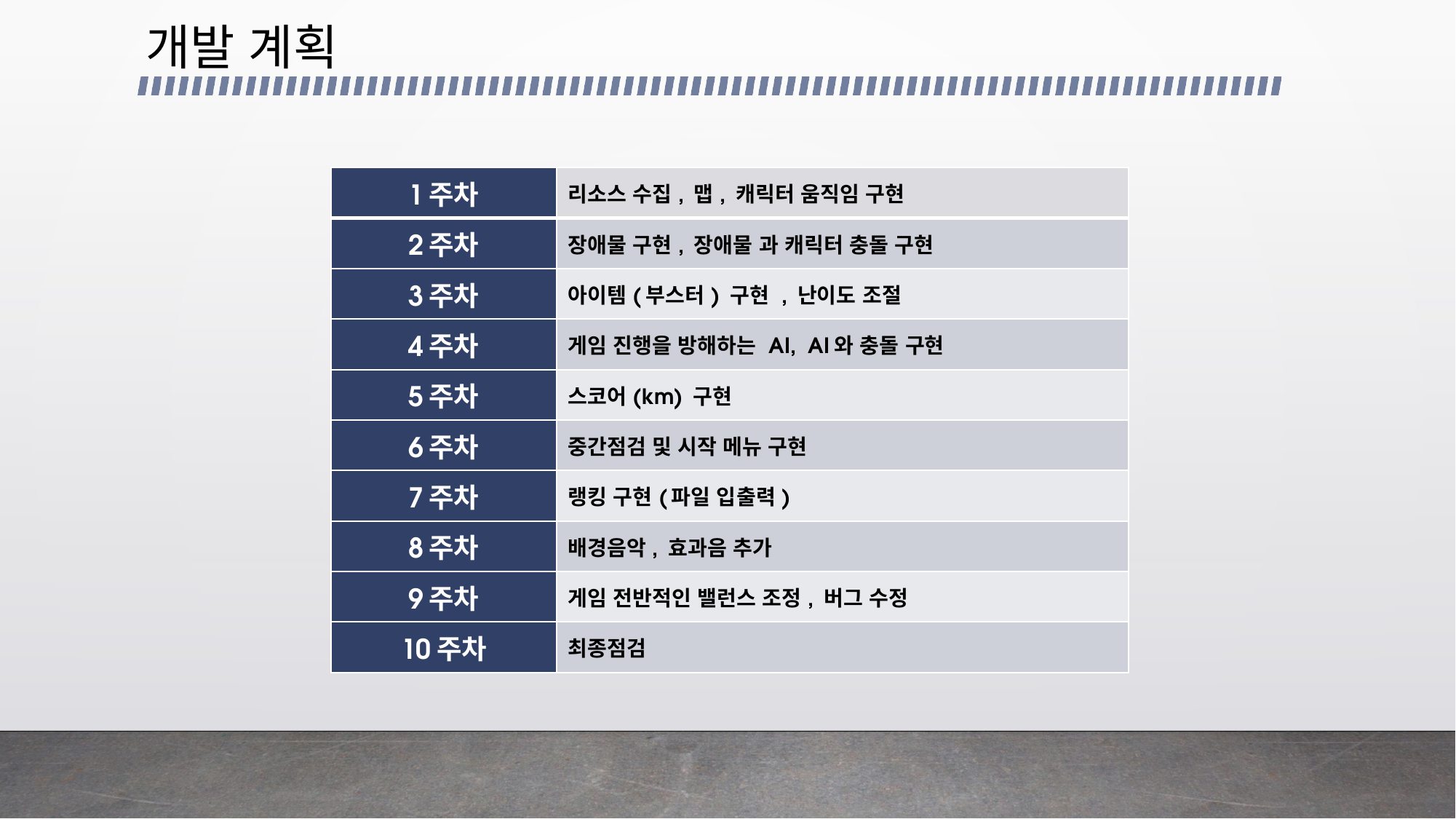

# 개발 계획
| 1주차 | 리소스 수집, 맵, 캐릭터 움직임 구현 |
| --- | --- |
| 2주차 | 장애물 구현, 장애물 과 캐릭터 충돌 구현 |
| 3주차 | 아이템(부스터) 구현 , 난이도 조절 |
| 4주차 | 게임 진행을 방해하는 AI, AI와 충돌 구현 |
| 5주차 | 스코어(km) 구현 |
| 6주차 | 중간점검 및 시작 메뉴 구현 |
| 7주차 | 랭킹 구현(파일 입출력) |
| 8주차 | 배경음악, 효과음 추가 |
| 9주차 | 게임 전반적인 밸런스 조정, 버그 수정 |
| 10주차 | 최종점검 |